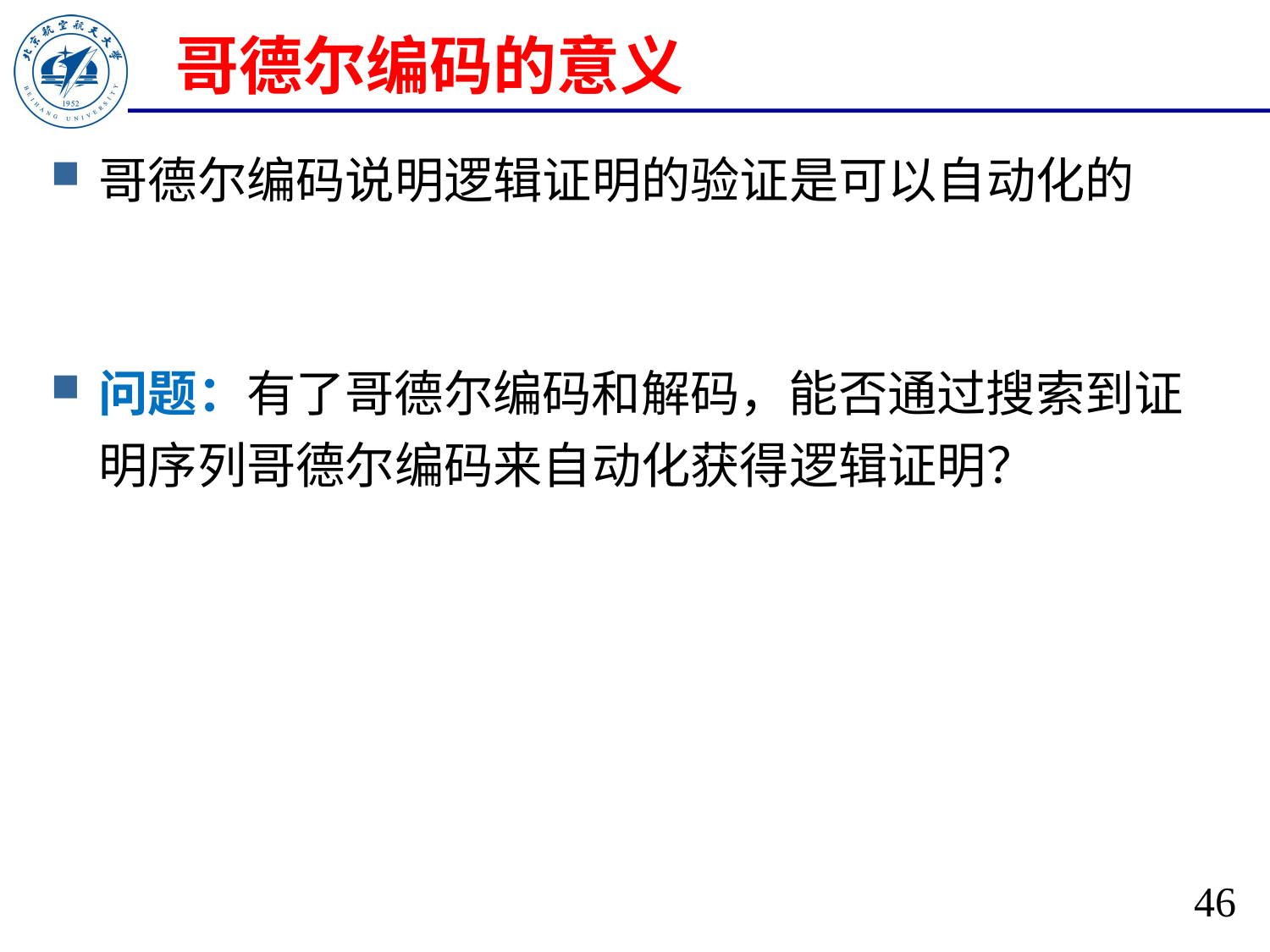

# 哥德尔编码的意义
哥德尔编码说明逻辑证明的验证是可以自动化的

问题：有了哥德尔编码和解码，能否通过搜索到证明序列哥德尔编码来自动化获得逻辑证明？